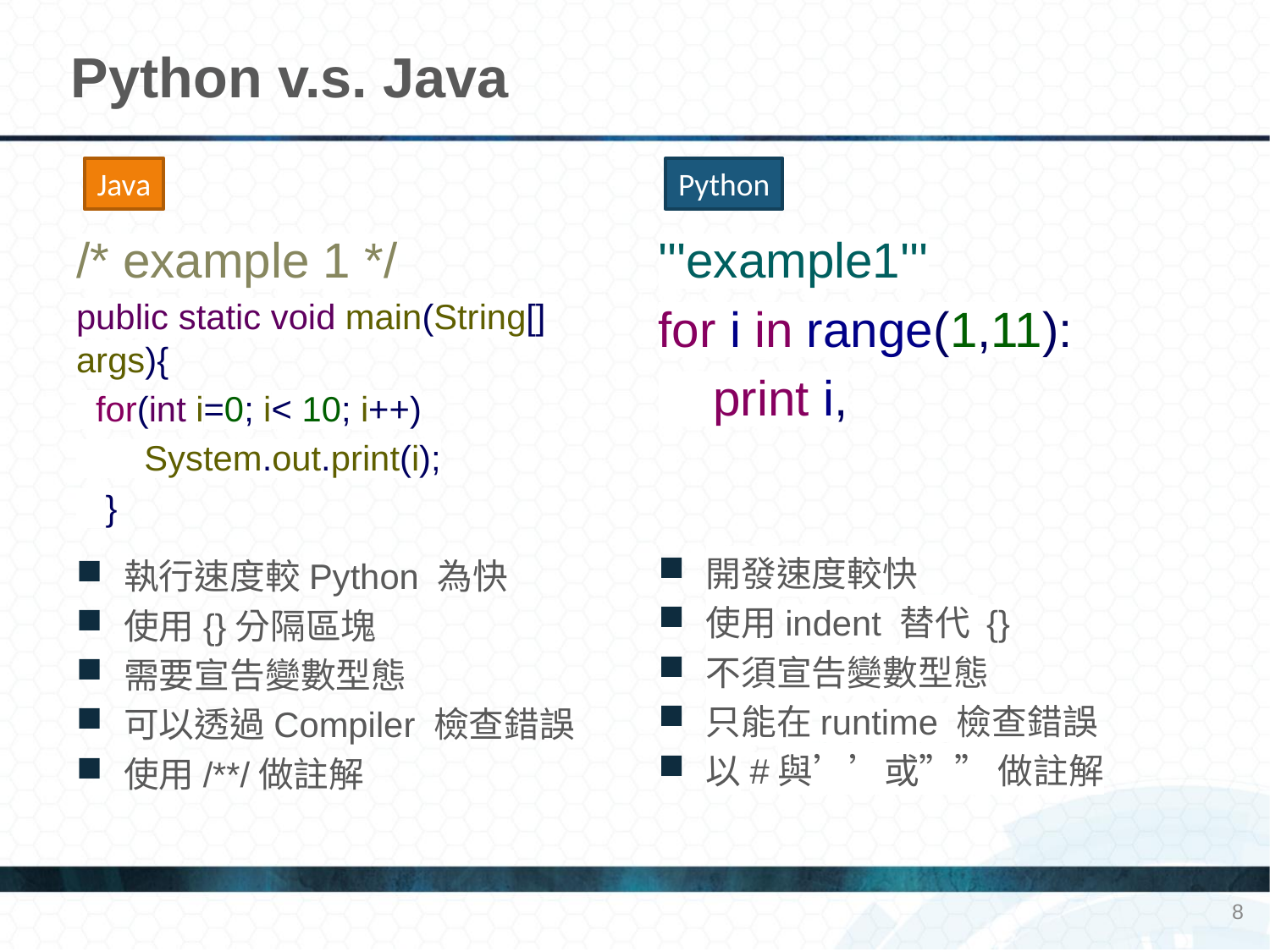

# Python v.s. Java
Java
Python
/* example 1 */
public static void main(String[] args){
  for(int i=0; i< 10; i++)
       System.out.print(i);
   }

執行速度較Python 為快
使用{}分隔區塊
需要宣告變數型態
可以透過Compiler 檢查錯誤
使用/**/做註解

'''example1'''
for i in range(1,11):
    print i,

開發速度較快
使用indent 替代 {}
不須宣告變數型態
只能在runtime 檢查錯誤
以#與’’或”” 做註解
8